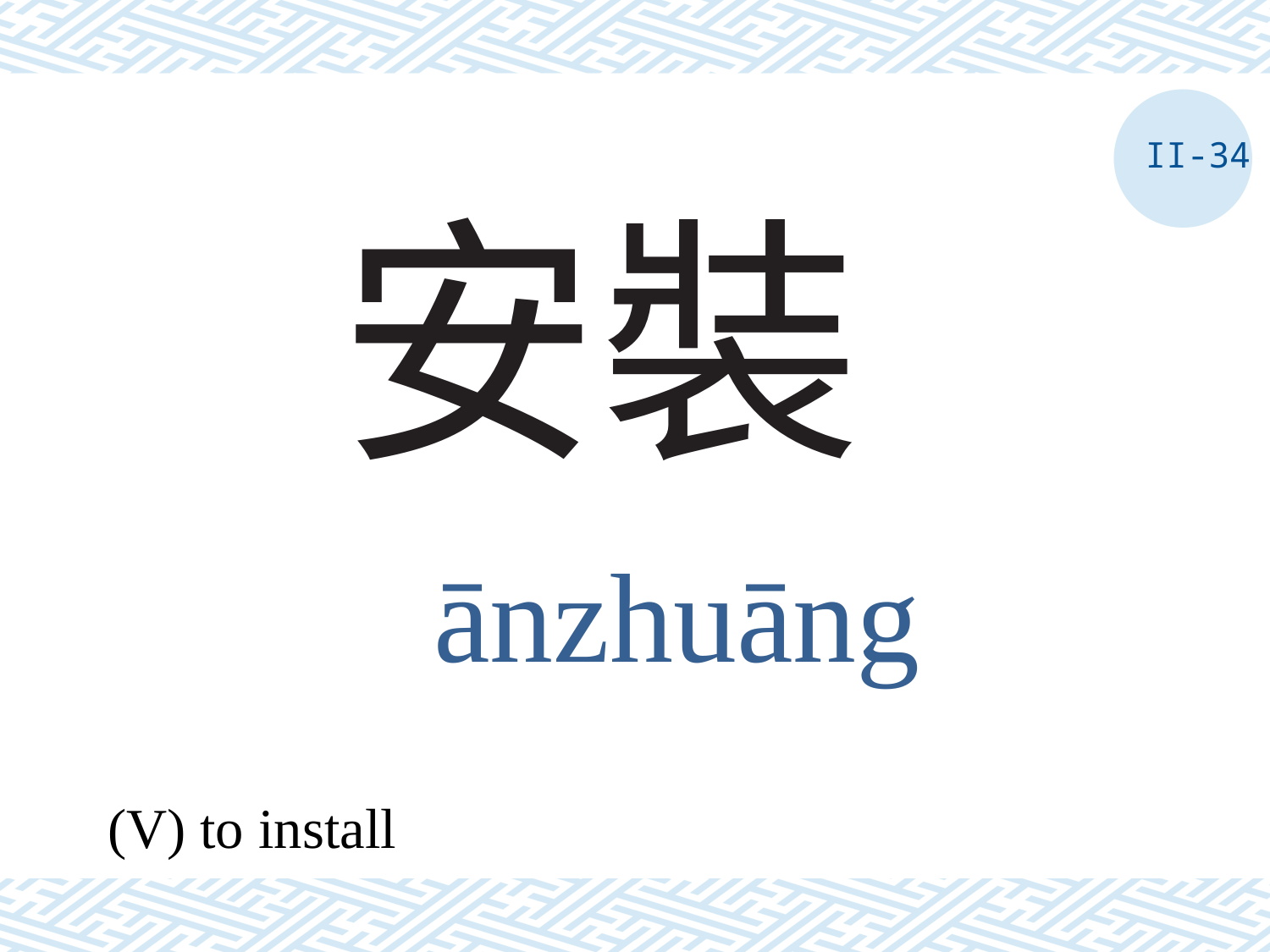

II-34

# 安裝
ānzhuāng
(V) to install